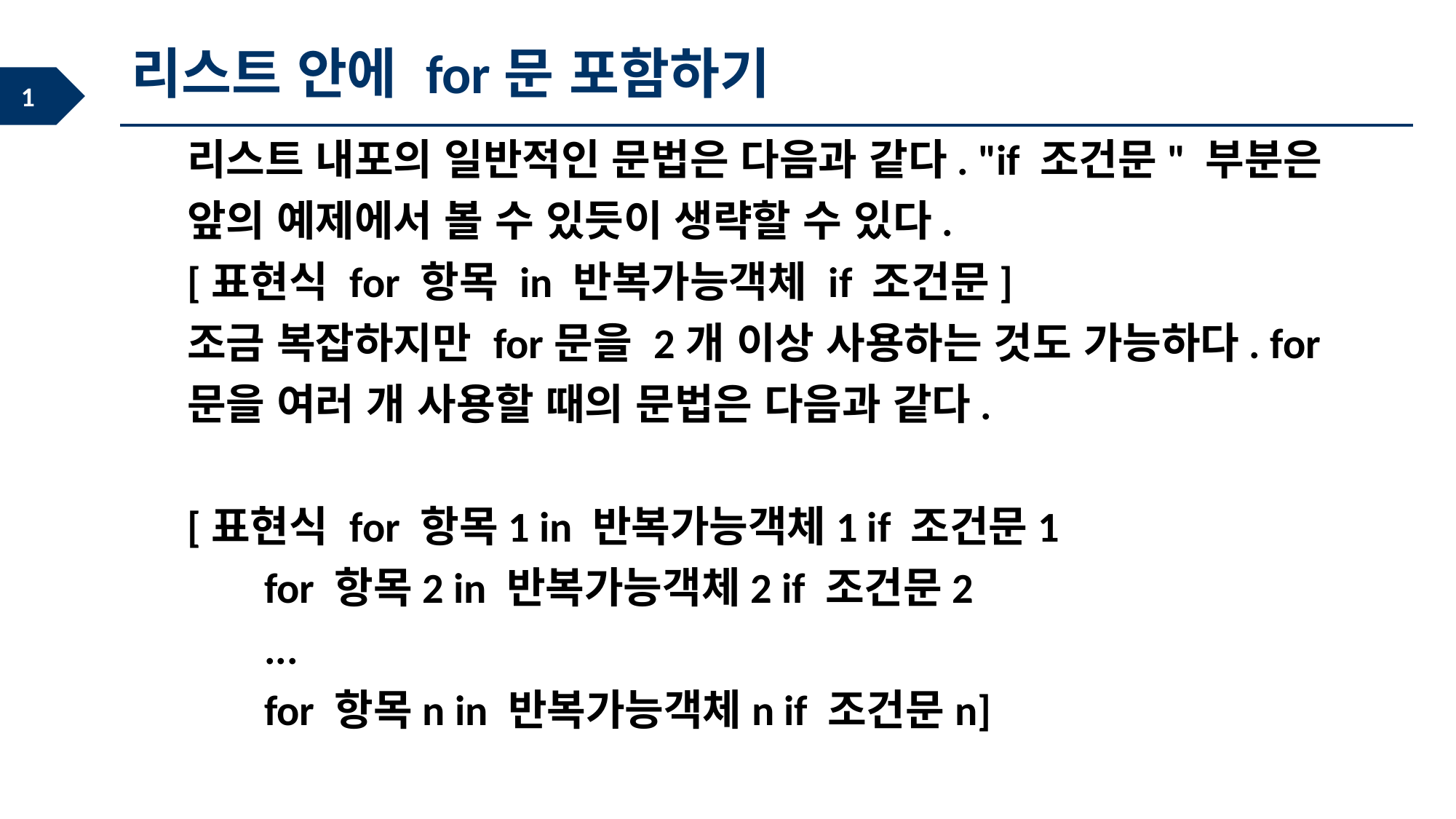

리스트 안에 for문 포함하기
리스트 내포의 일반적인 문법은 다음과 같다. "if 조건문" 부분은 앞의 예제에서 볼 수 있듯이 생략할 수 있다.
[표현식 for 항목 in 반복가능객체 if 조건문]
조금 복잡하지만 for문을 2개 이상 사용하는 것도 가능하다. for문을 여러 개 사용할 때의 문법은 다음과 같다.

[표현식 for 항목1 in 반복가능객체1 if 조건문1
        for 항목2 in 반복가능객체2 if 조건문2
        ...
        for 항목n in 반복가능객체n if 조건문n]